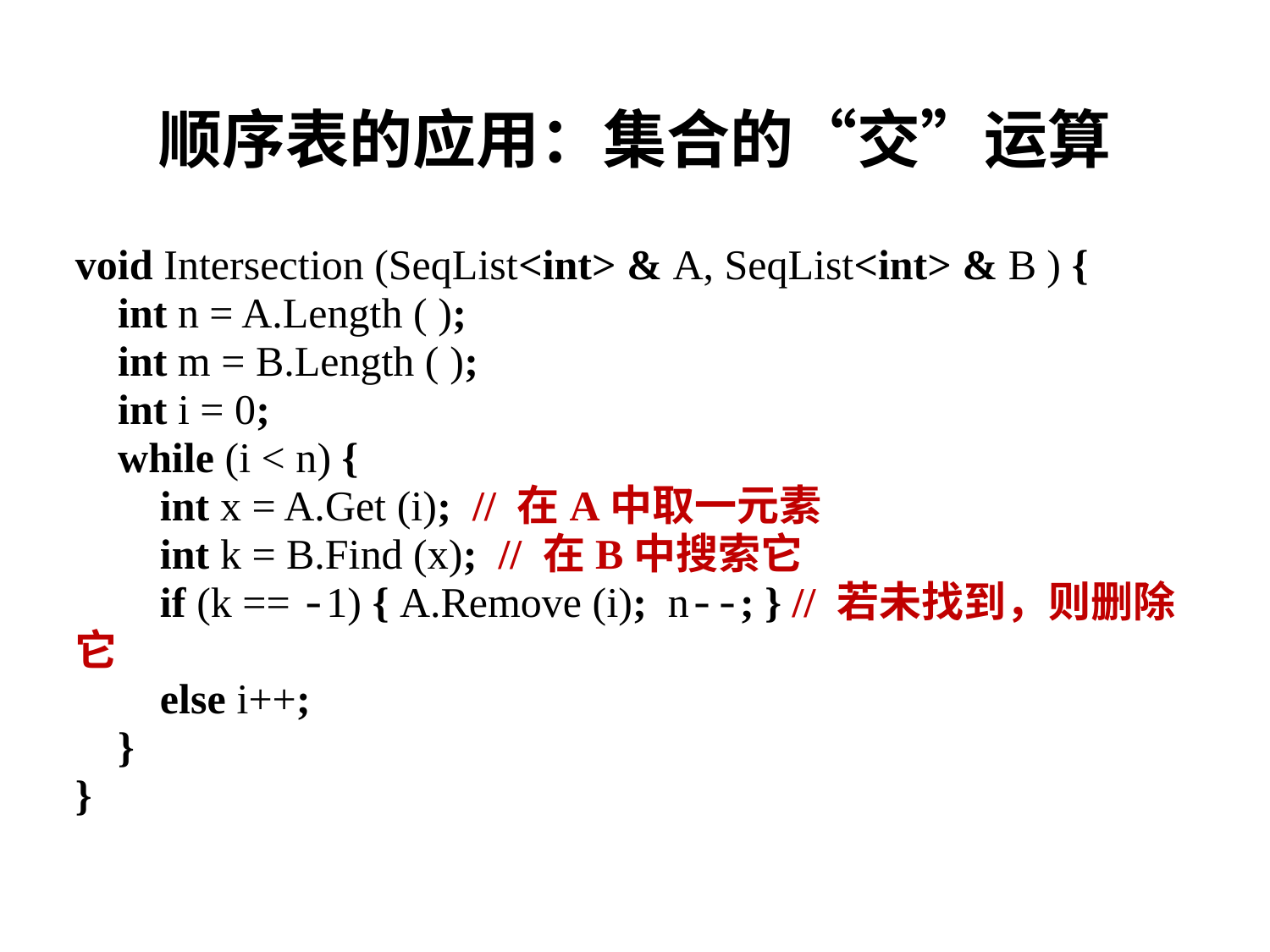

# 顺序表的应用：集合的“交”运算
void Intersection (SeqList<int> & A, SeqList<int> & B ) {
    int n = A.Length ( );
    int m = B.Length ( );
    int i = 0;
    while (i < n) {
        int x = A.Get (i);  // 在A中取一元素
        int k = B.Find (x);  // 在B中搜索它
        if (k == -1) { A.Remove (i);  n--; } // 若未找到，则删除它
        else i++;
    }
}